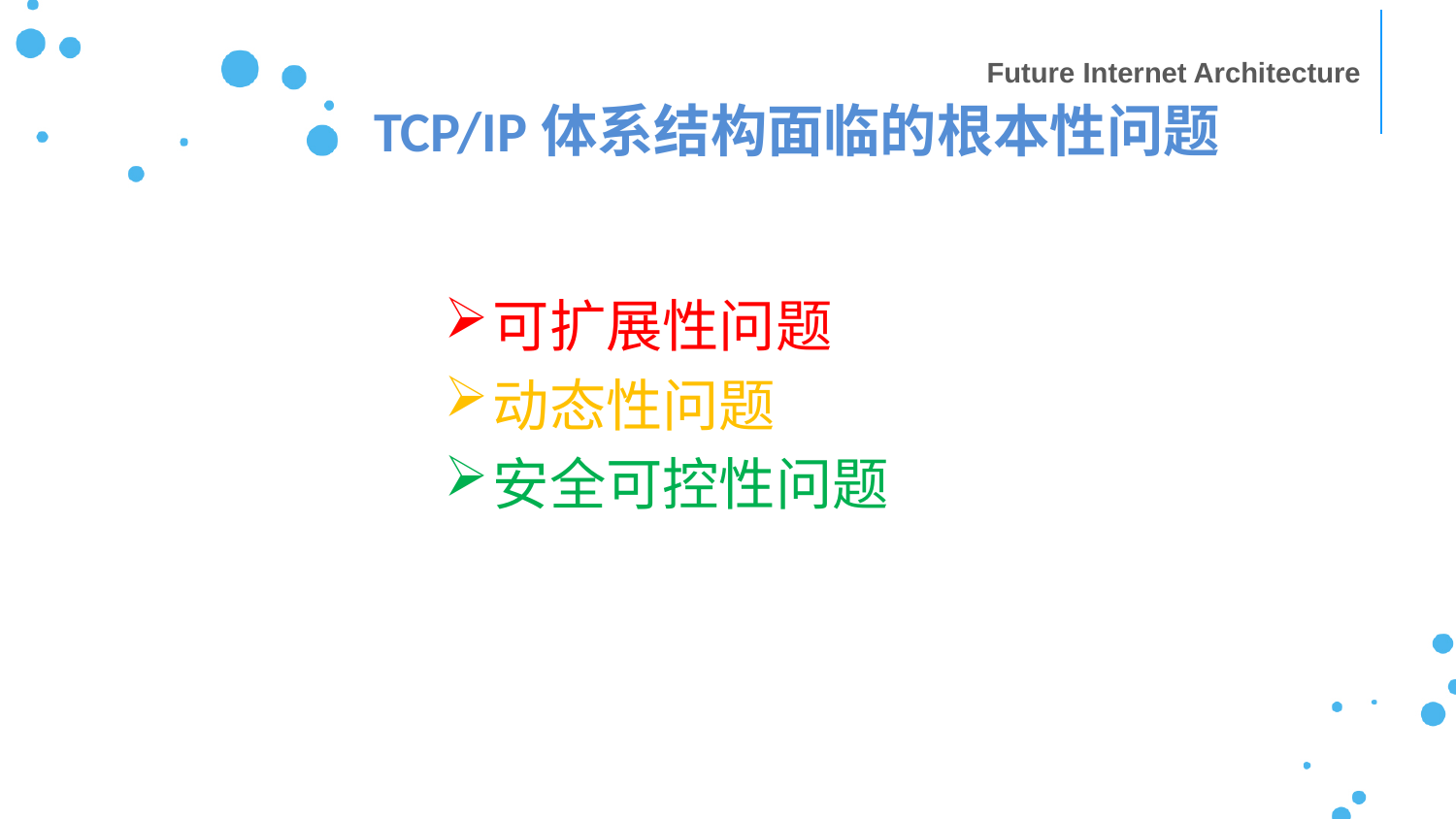

Future Internet Architecture
TCP/IP体系结构面临的根本性问题
可扩展性问题
动态性问题
安全可控性问题